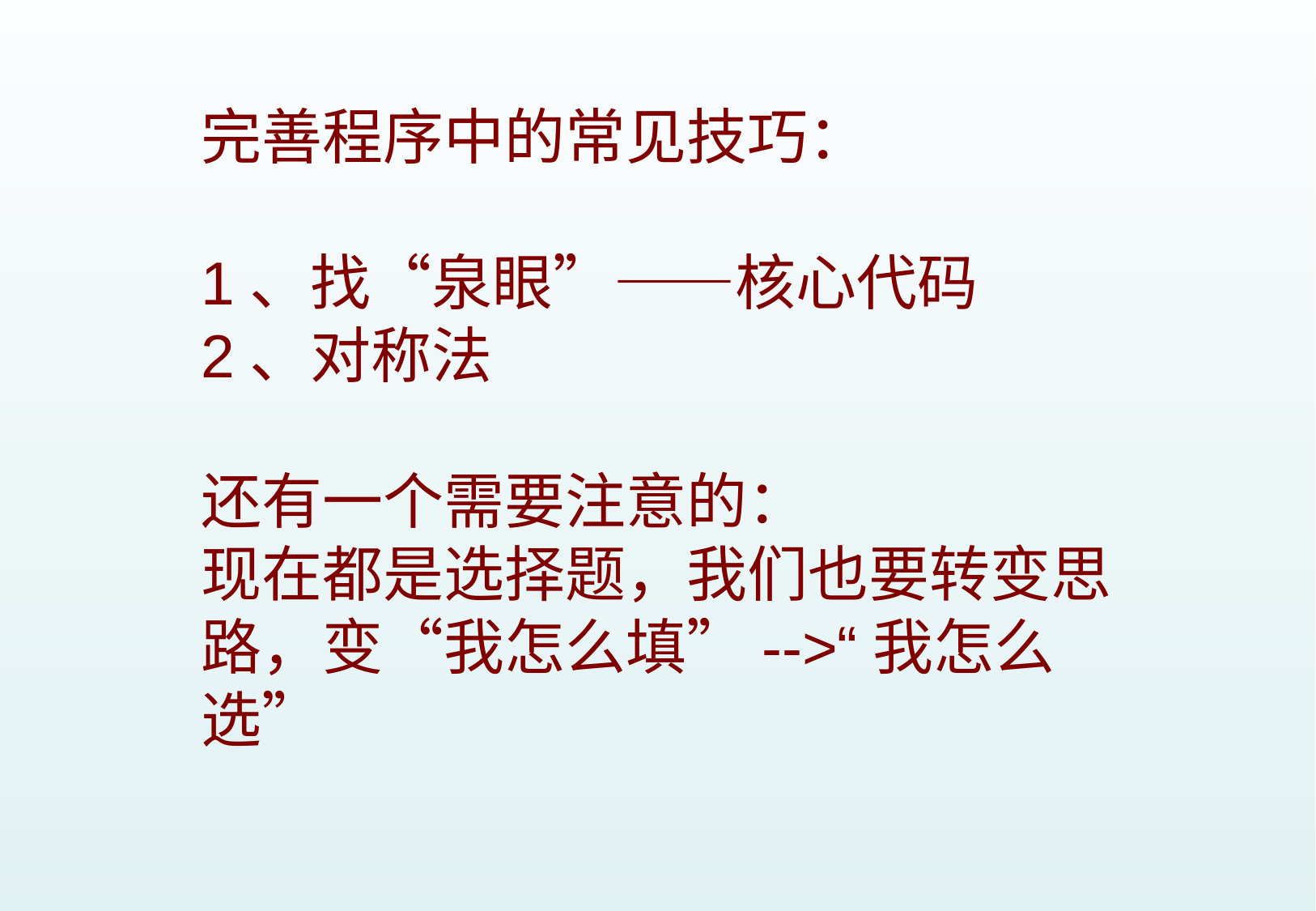

完善程序中的常见技巧：

1、找“泉眼”——核心代码
2、对称法

还有一个需要注意的：
现在都是选择题，我们也要转变思路，变“我怎么填”-->“我怎么选”